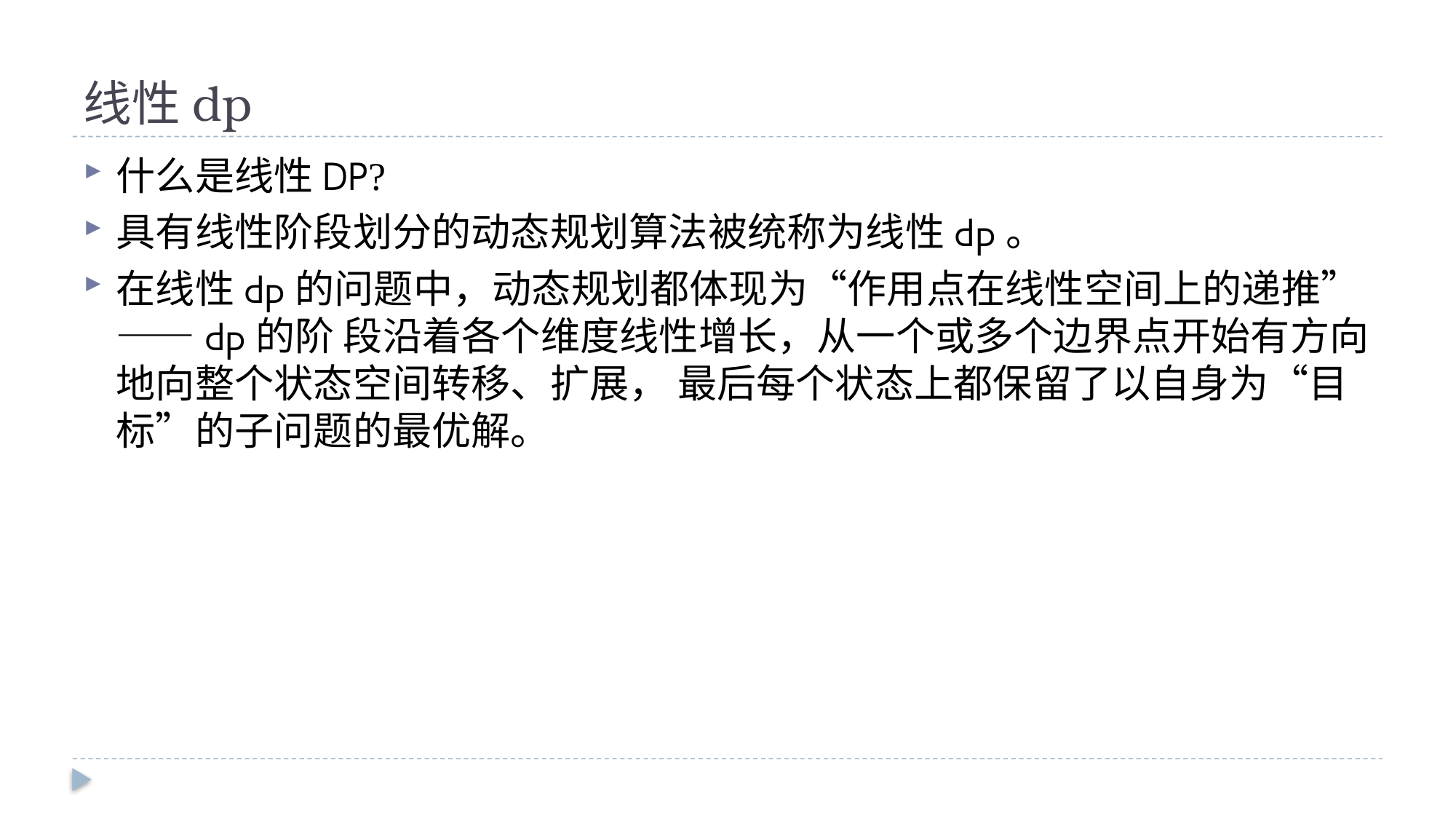

# 线性dp
什么是线性DP?
具有线性阶段划分的动态规划算法被统称为线性dp。
在线性dp的问题中，动态规划都体现为“作用点在线性空间上的递推”——dp的阶 段沿着各个维度线性增长，从一个或多个边界点开始有方向地向整个状态空间转移、扩展， 最后每个状态上都保留了以自身为“目标”的子问题的最优解。